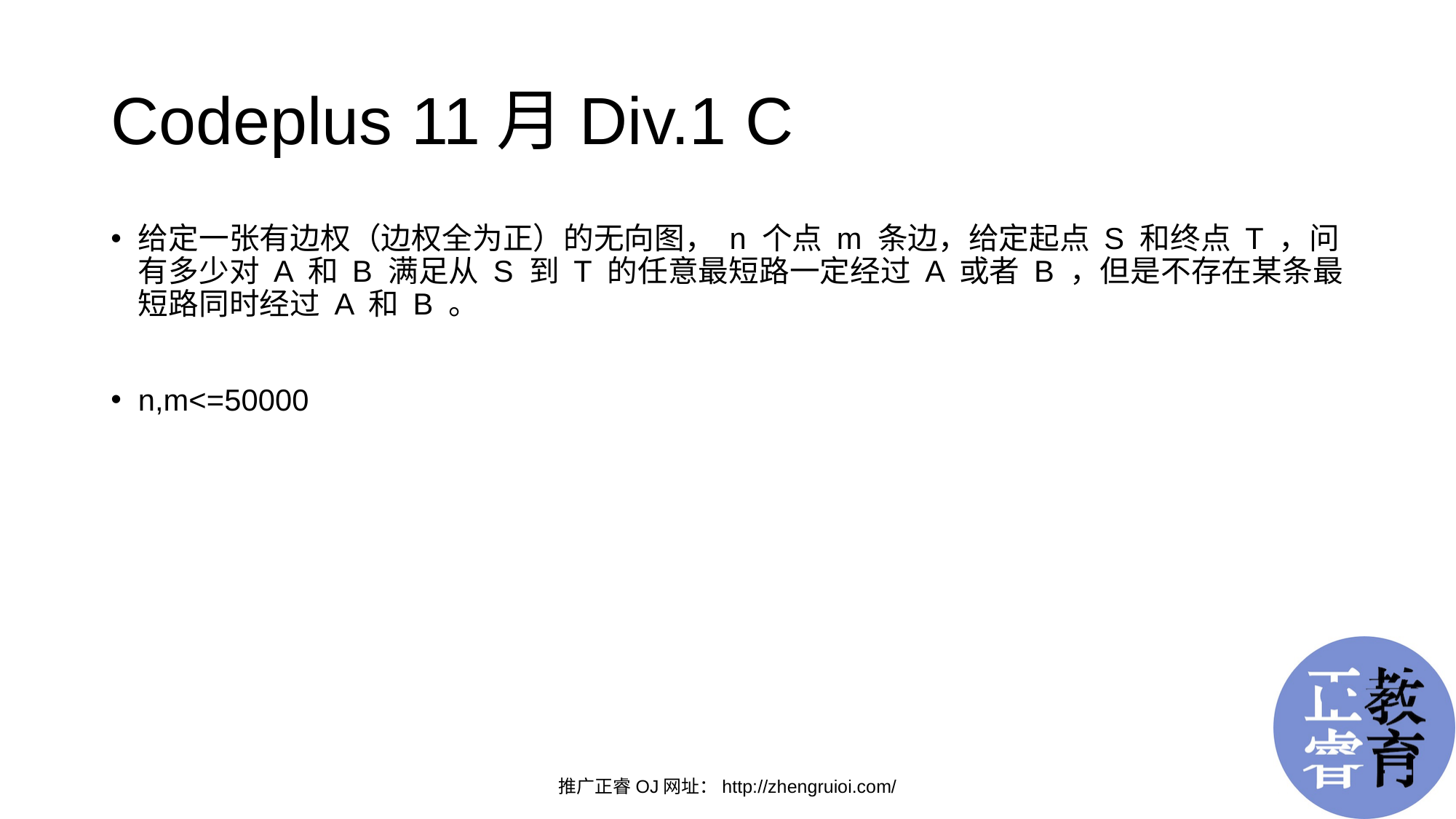

# Codeplus 11月Div.1 C
给定一张有边权（边权全为正）的无向图， n 个点 m 条边，给定起点 S 和终点 T ，问有多少对 A 和 B 满足从 S 到 T 的任意最短路一定经过 A 或者 B ，但是不存在某条最短路同时经过 A 和 B 。

n,m<=50000